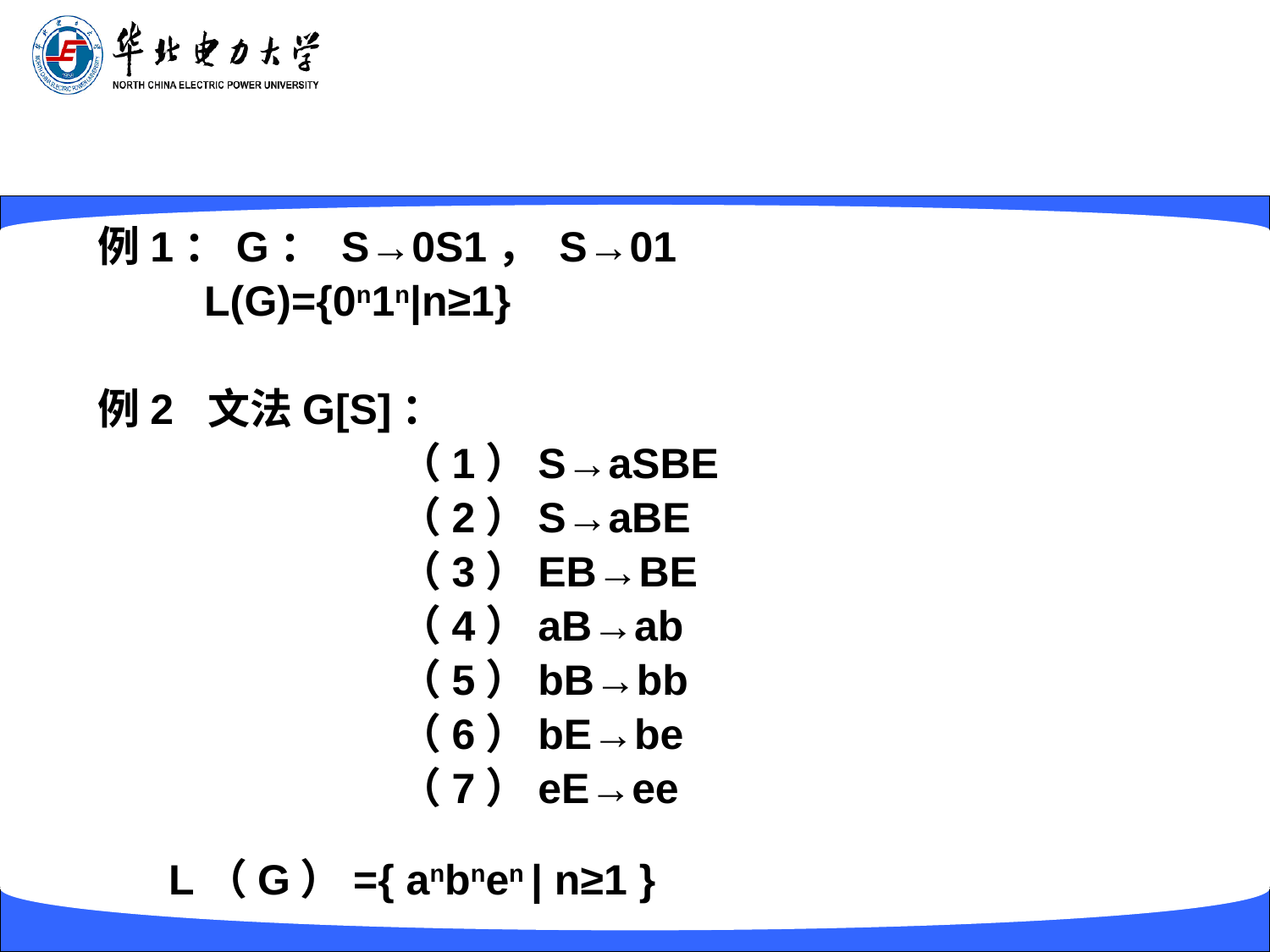

例1：G： S→0S1， S→01
         L(G)={0n1n|n≥1}

例2  文法G[S]：
			（1）S→aSBE
			（2）S→aBE
			（3）EB→BE
			（4）aB→ab
			（5）bB→bb
			（6）bE→be
			（7）eE→ee
  L（G）={ anbnen | n≥1 }